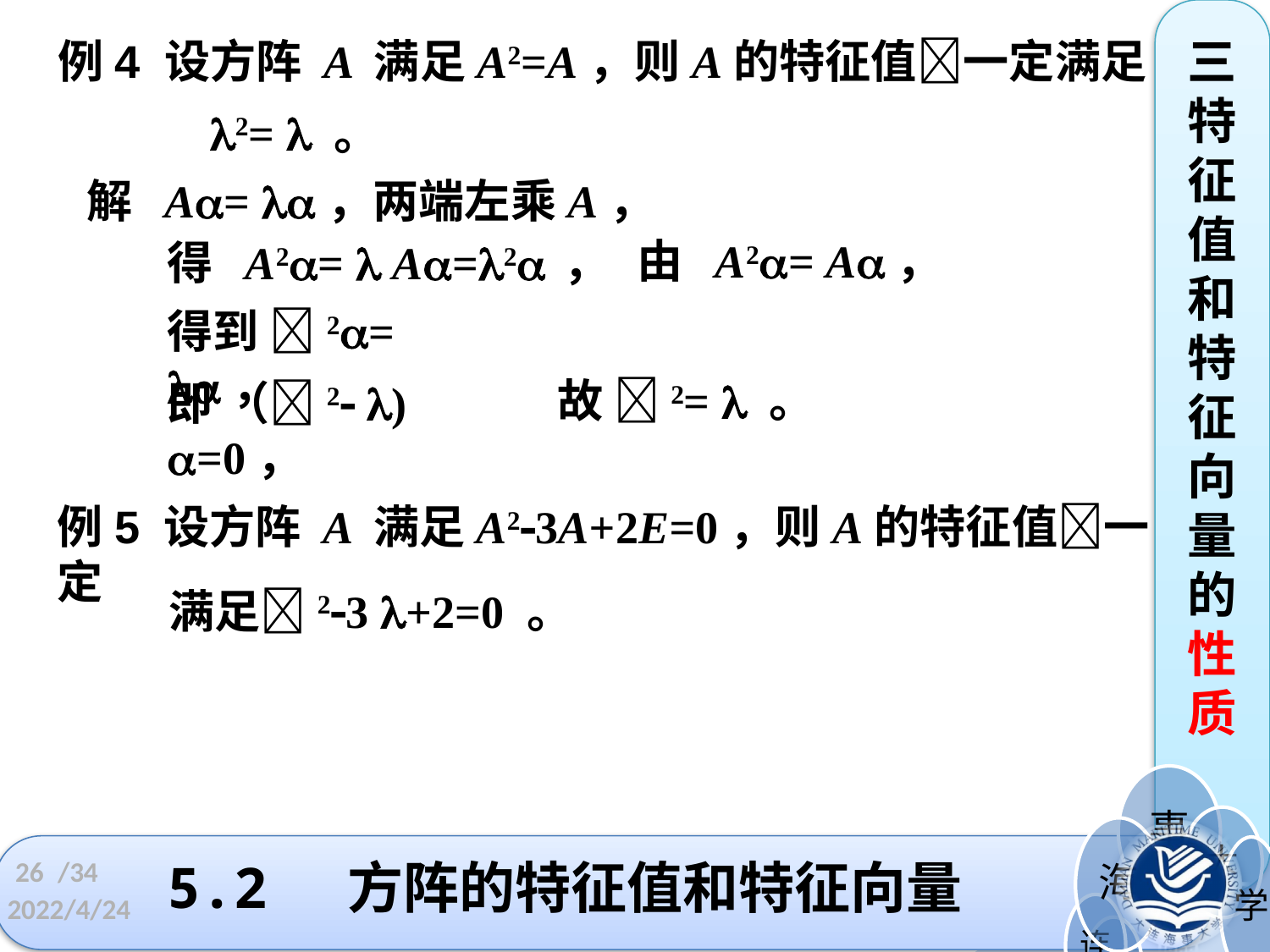

三特征值和特征向量的性质

例4 设方阵 A 满足A2=A，则A的特征值λ一定满足
 λ2= λ 。
解  Aα= λα，两端左乘A，
由  A2α= Aα，
得  A2α= λ Aα=λ2α ，
得到 λ2α= λα，
故 λ2= λ 。
即 （λ2− λ) α=0，
例5 设方阵 A 满足A2−3A+2E=0，则A的特征值λ一定
满足λ2−3 λ+2=0 。
5.2  方阵的特征值和特征向量
26
/34
2022/4/24